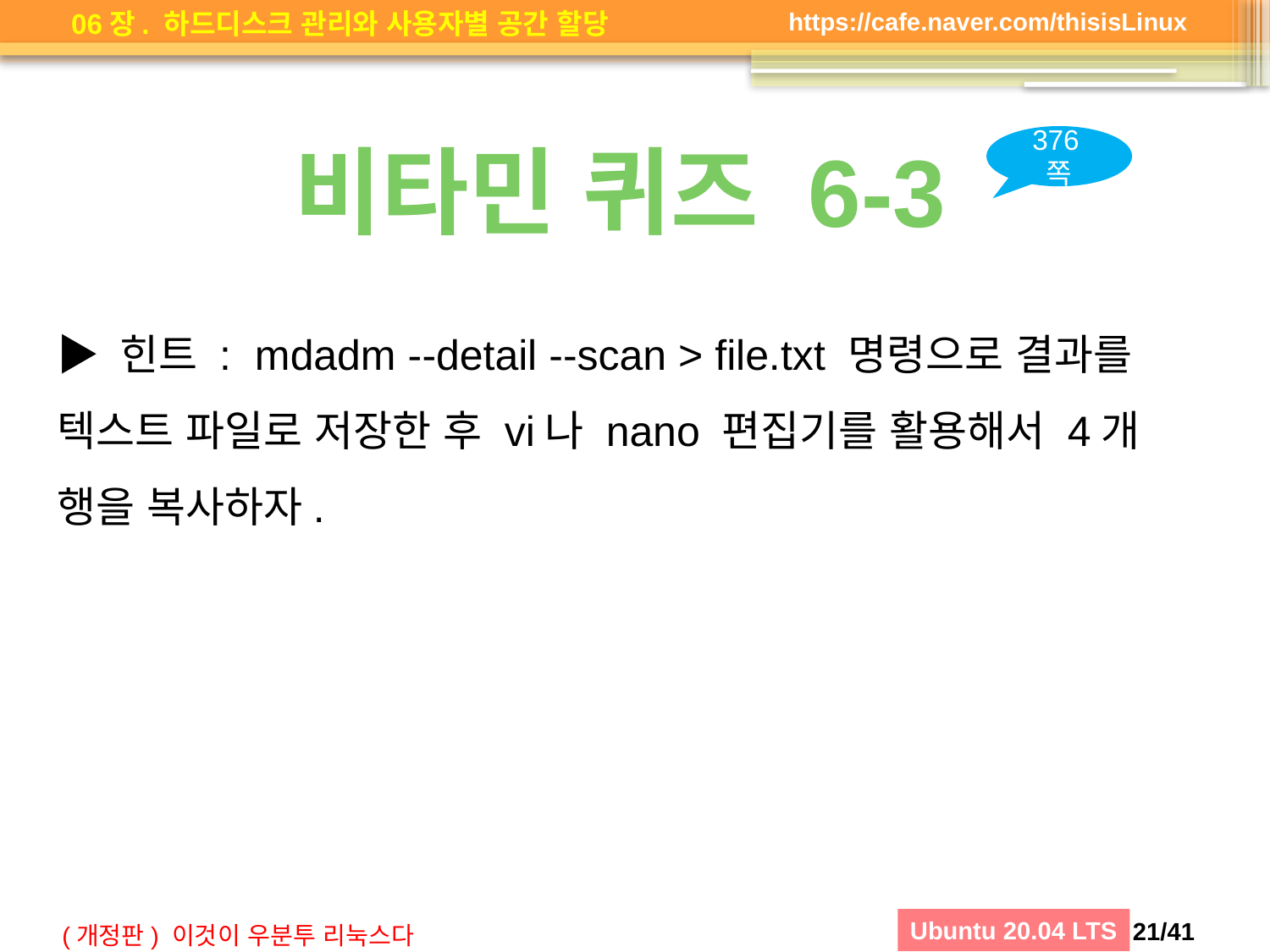

비타민 퀴즈 6-3
376쪽
▶ 힌트 :  mdadm --detail --scan > file.txt 명령으로 결과를 텍스트 파일로 저장한 후 vi나 nano 편집기를 활용해서 4개 행을 복사하자.